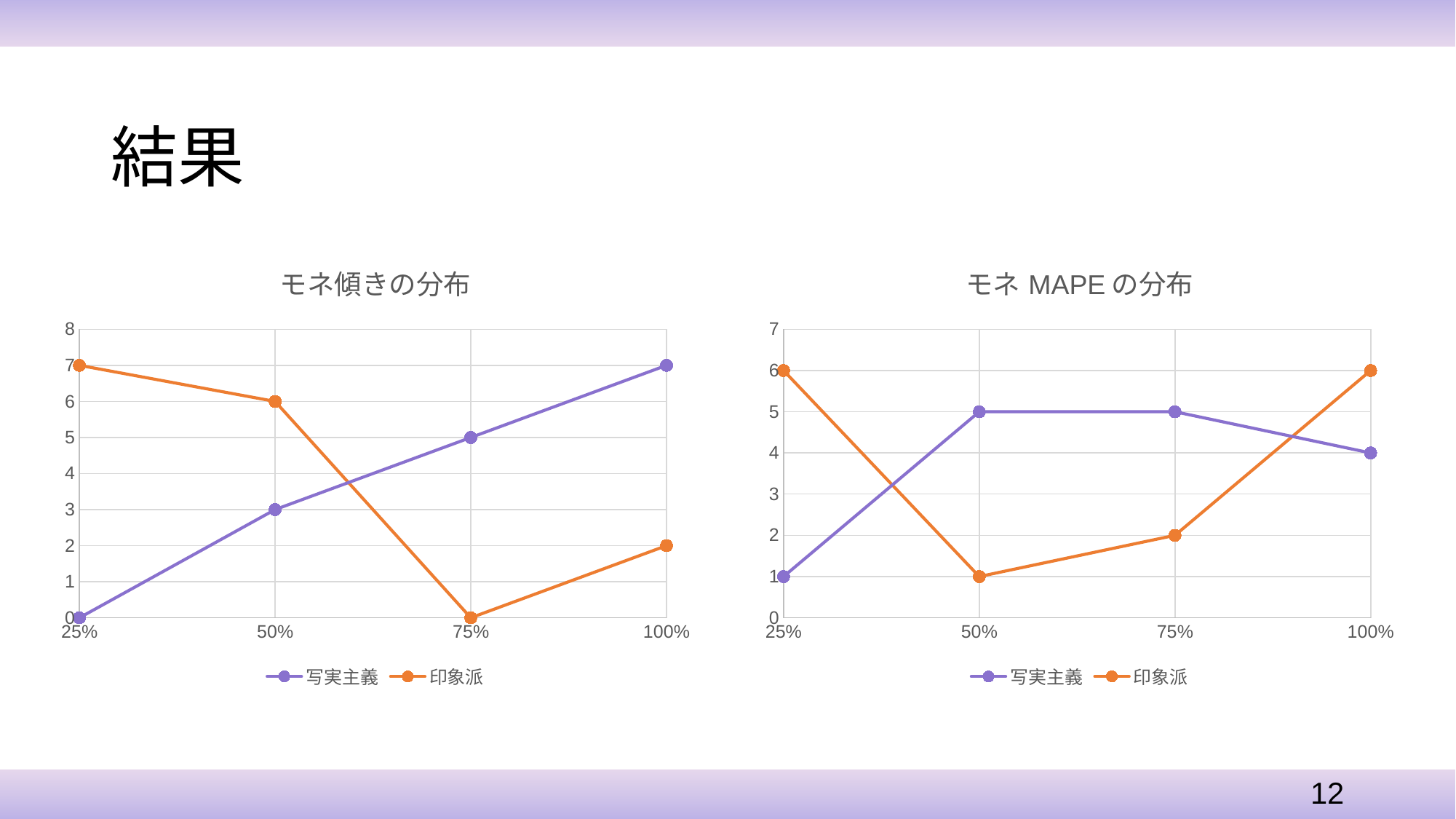

# 結果

### Chart: モネ傾きの分布

| Category | 写実主義 | 印象派 |
|---|---|---|

### Chart: モネMAPEの分布

| Category | 写実主義 | 印象派 |
|---|---|---|
12